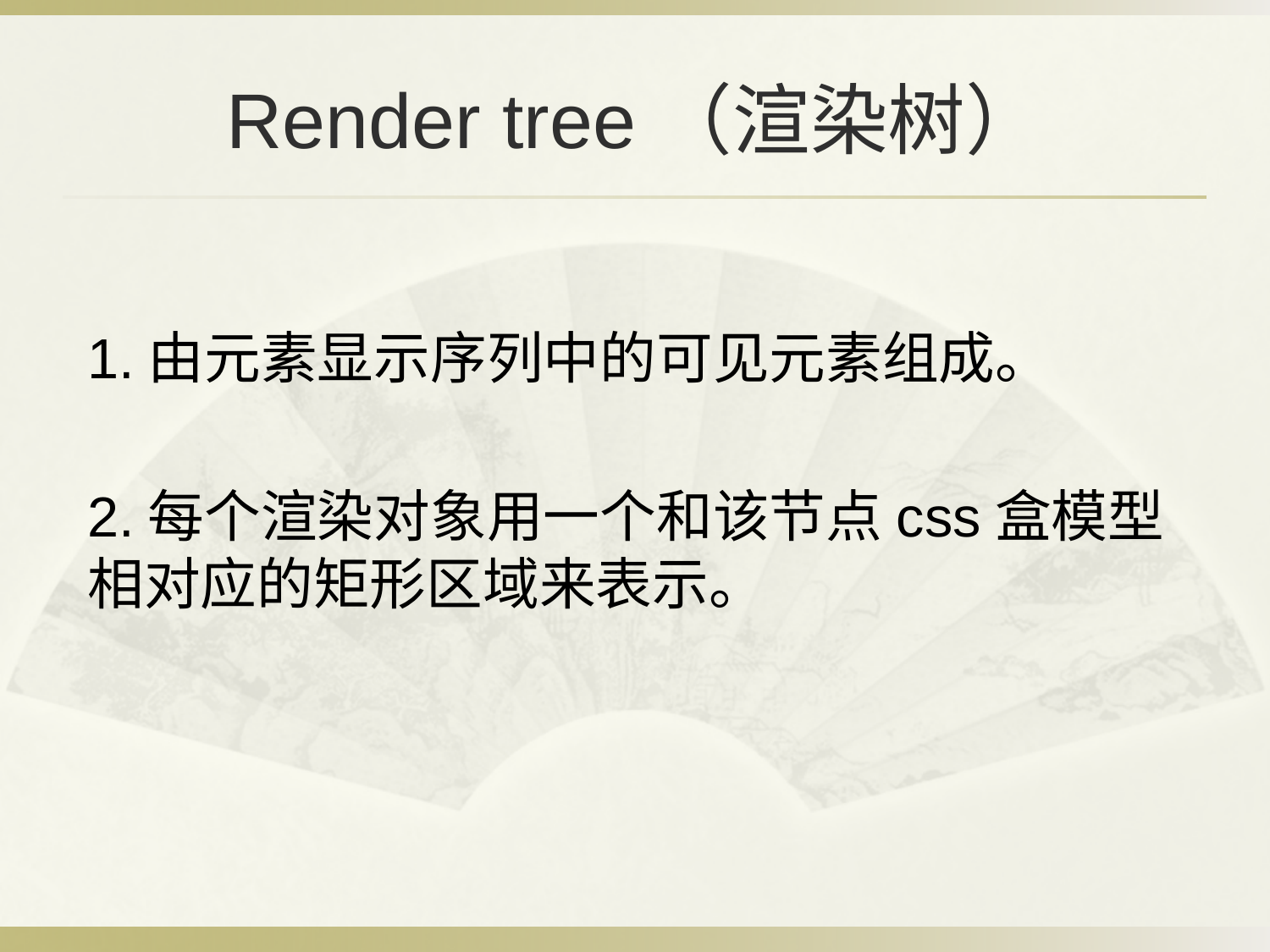

# Render tree（渲染树）
1.由元素显示序列中的可见元素组成。

2.每个渲染对象用一个和该节点css盒模型相对应的矩形区域来表示。